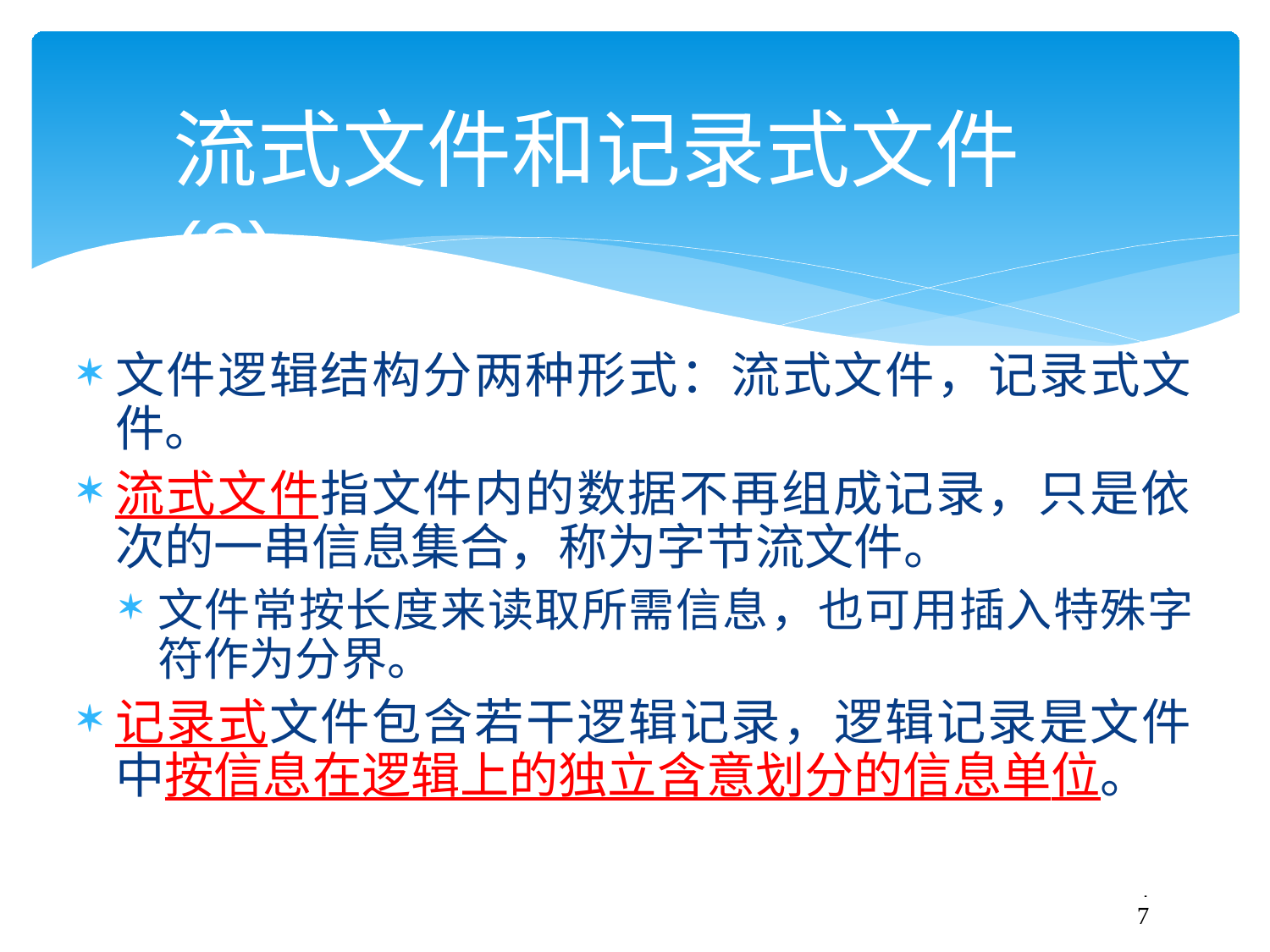

# 流式文件和记录式文件(2)
文件逻辑结构分两种形式：流式文件，记录式文 件。
流式文件指文件内的数据不再组成记录，只是依 次的一串信息集合，称为字节流文件。
文件常按长度来读取所需信息，也可用插入特殊字 符作为分界。
记录式文件包含若干逻辑记录，逻辑记录是文件 中按信息在逻辑上的独立含意划分的信息单位。

47